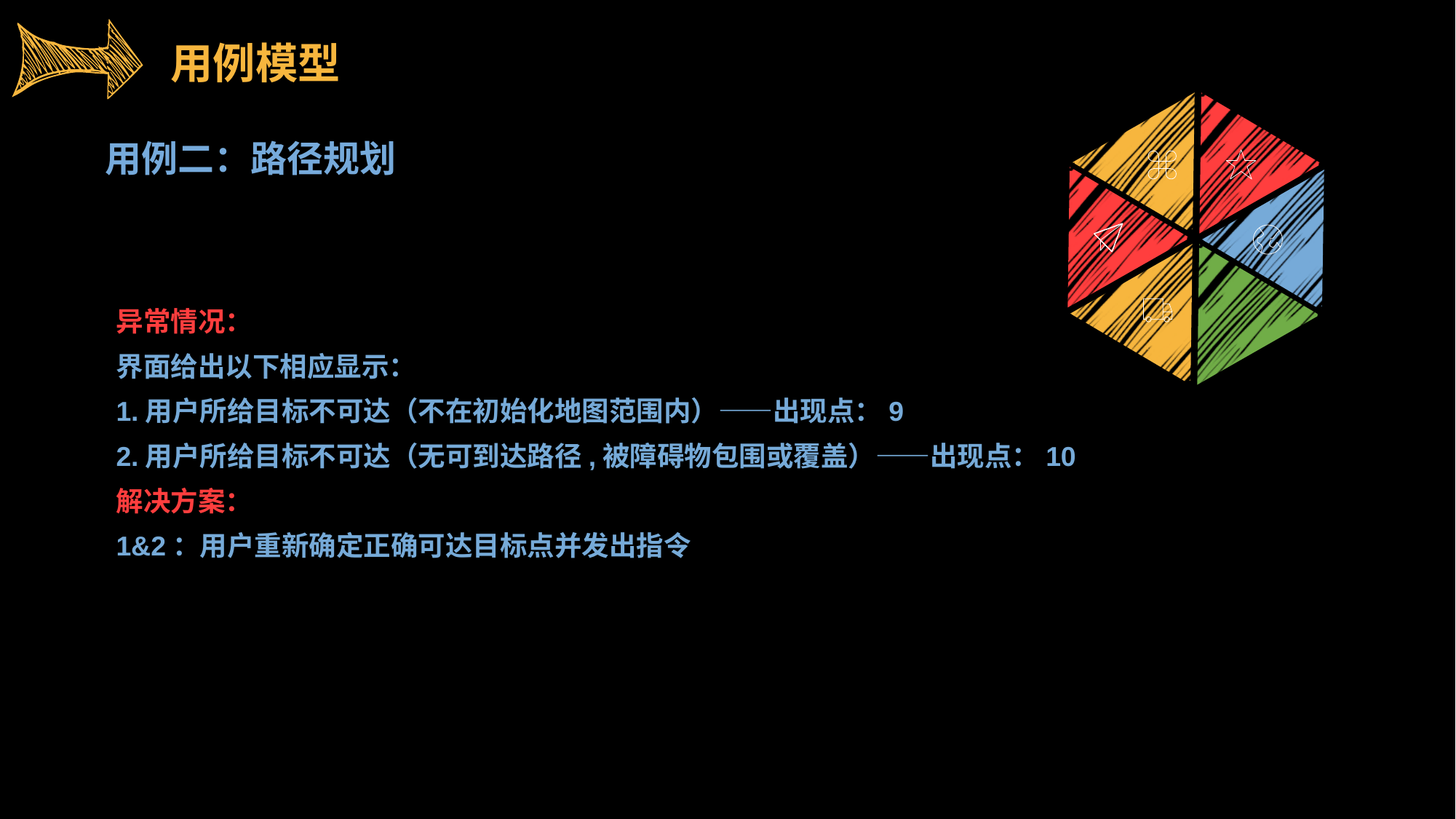

用例模型

用例二：路径规划

异常情况：
界面给出以下相应显示：
1.用户所给目标不可达（不在初始化地图范围内）——出现点：9
2.用户所给目标不可达（无可到达路径,被障碍物包围或覆盖）——出现点：10
解决方案：
1&2：用户重新确定正确可达目标点并发出指令